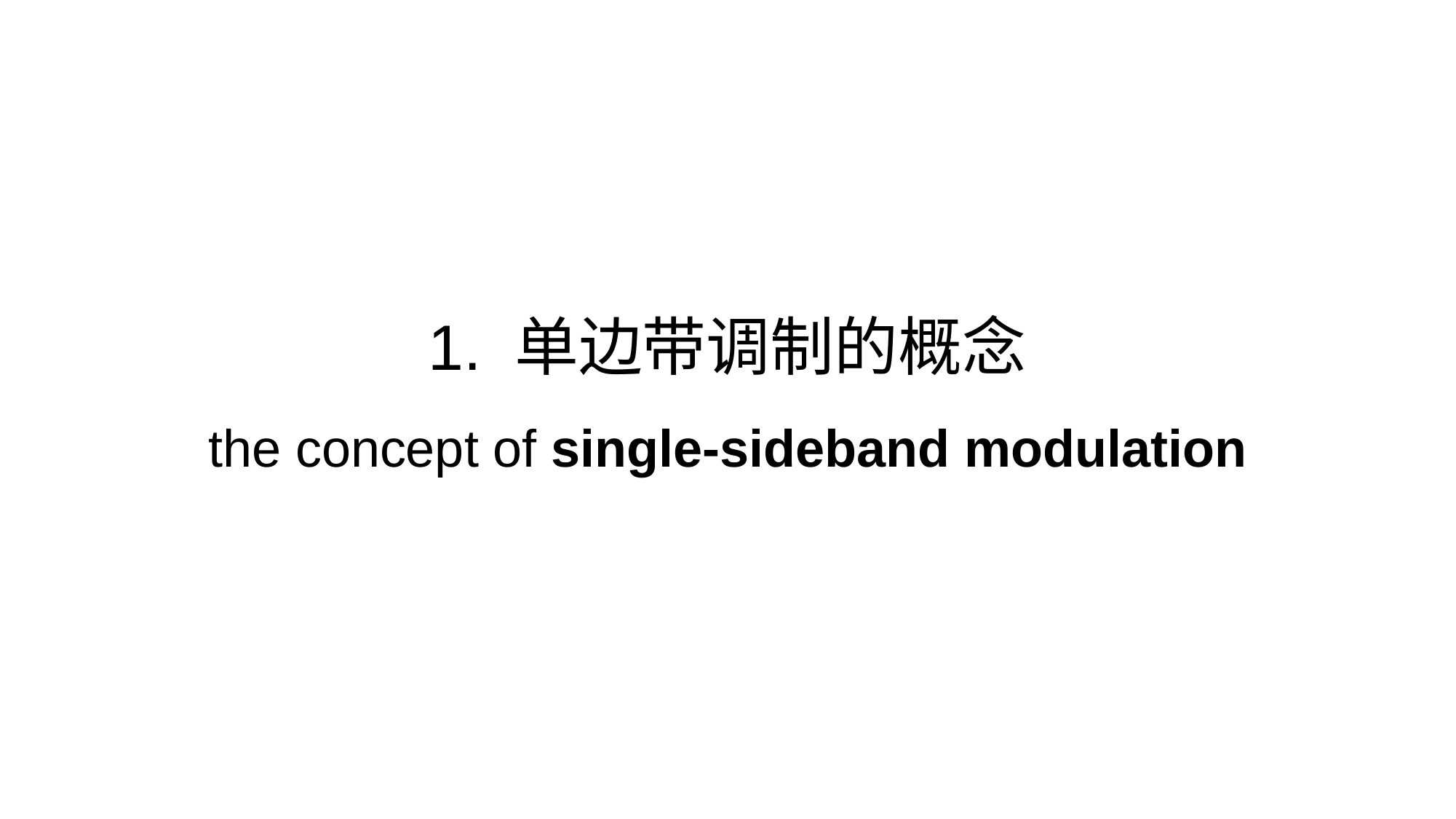

# 1. 单边带调制的概念 the concept of single-sideband modulation